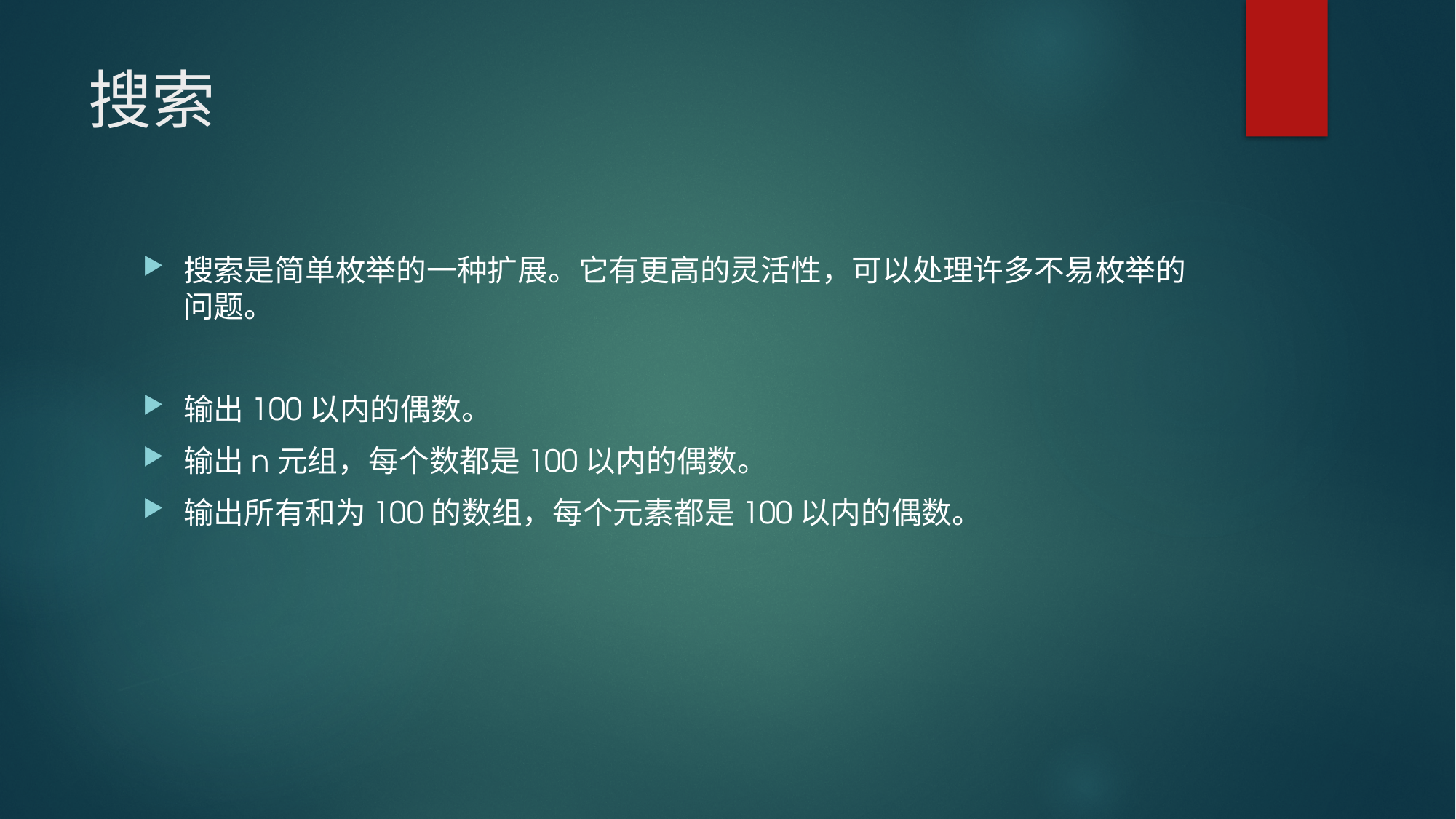

# 搜索
搜索是简单枚举的一种扩展。它有更高的灵活性，可以处理许多不易枚举的问题。

输出100以内的偶数。
输出n元组，每个数都是100以内的偶数。
输出所有和为100的数组，每个元素都是100以内的偶数。